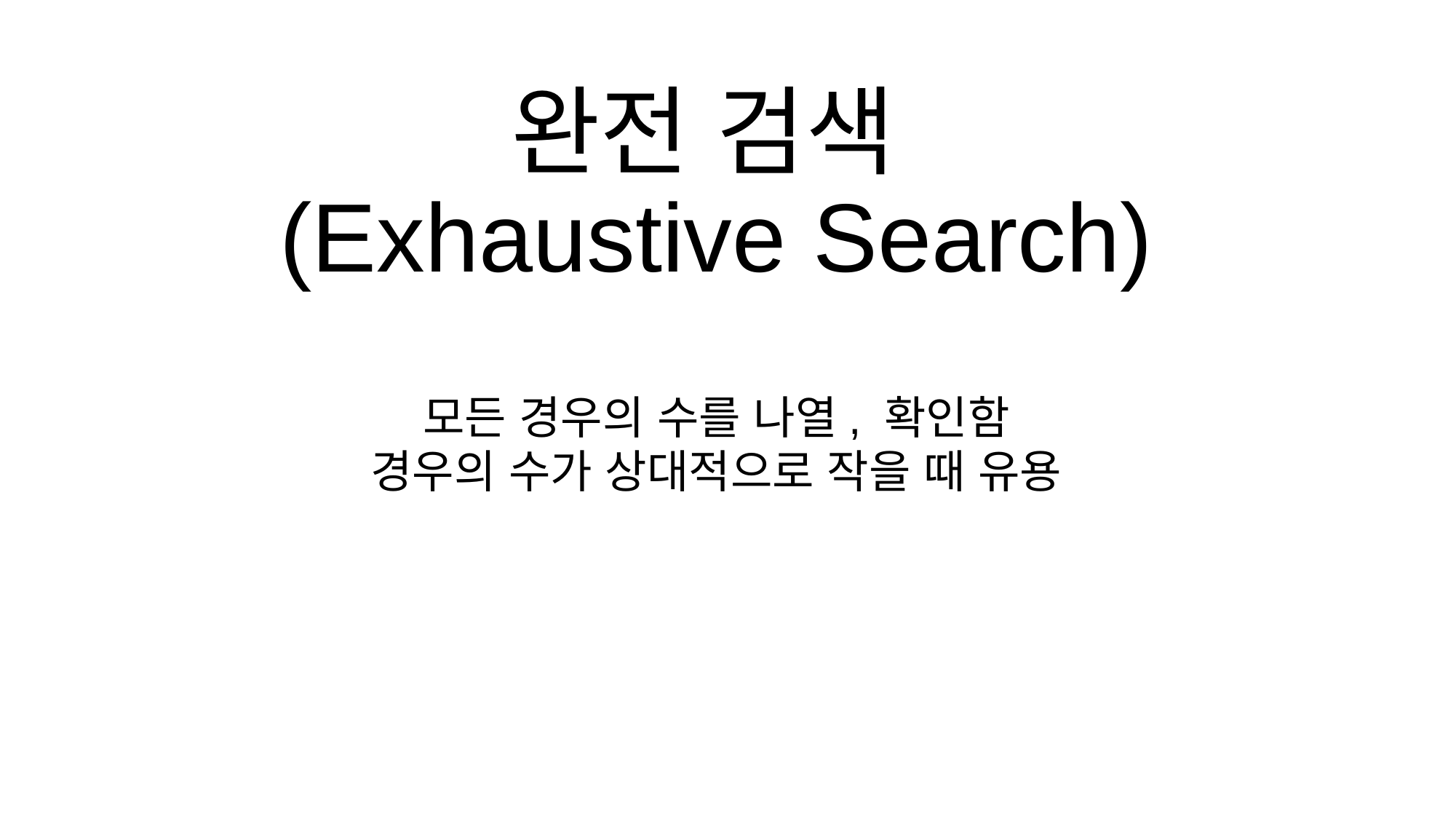

# 완전 검색 (Exhaustive Search)
모든 경우의 수를 나열, 확인함
경우의 수가 상대적으로 작을 때 유용